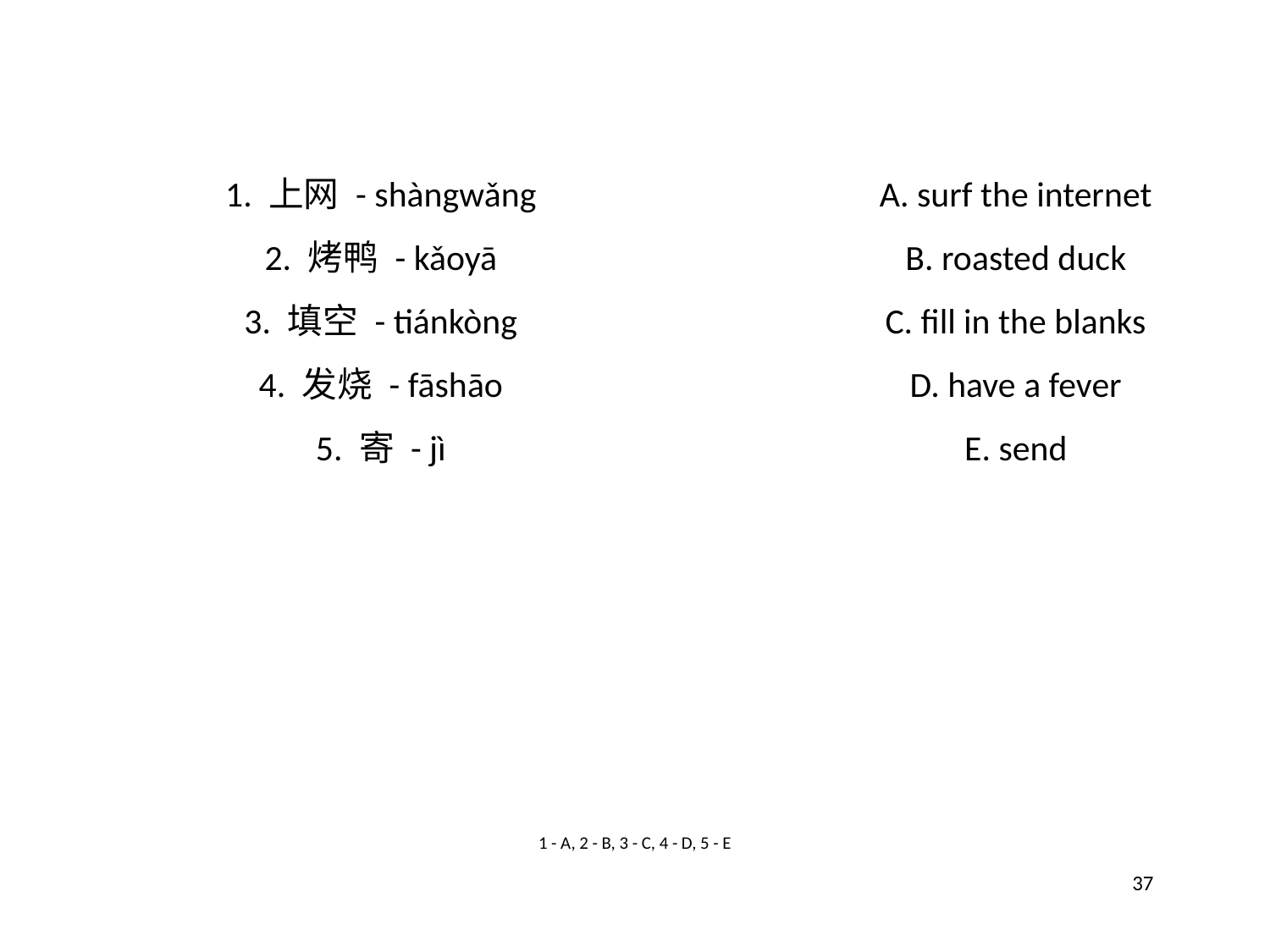

1. 上网 - shàngwǎng

A. surf the internet

2. 烤鸭 - kǎoyā

B. roasted duck

3. 填空 - tiánkòng

C. fill in the blanks

4. 发烧 - fāshāo

D. have a fever

5. 寄 - jì

E. send
1 - A, 2 - B, 3 - C, 4 - D, 5 - E

37